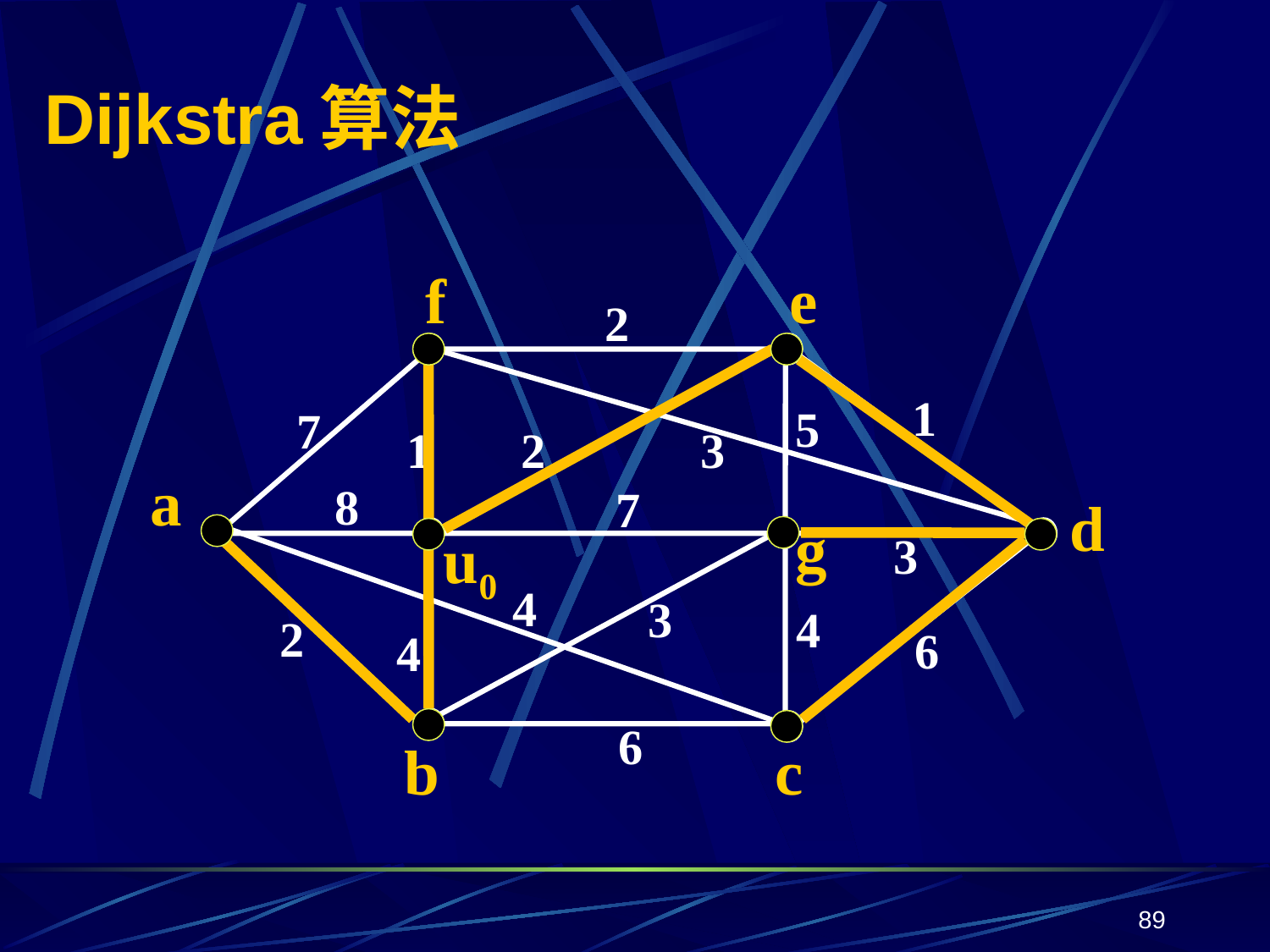

# Dijkstra算法
f
e
2

1
5
7
1
2
3
a
8
7
d
g
u0

3

4
3
4
2
6
4

6

b
c

89